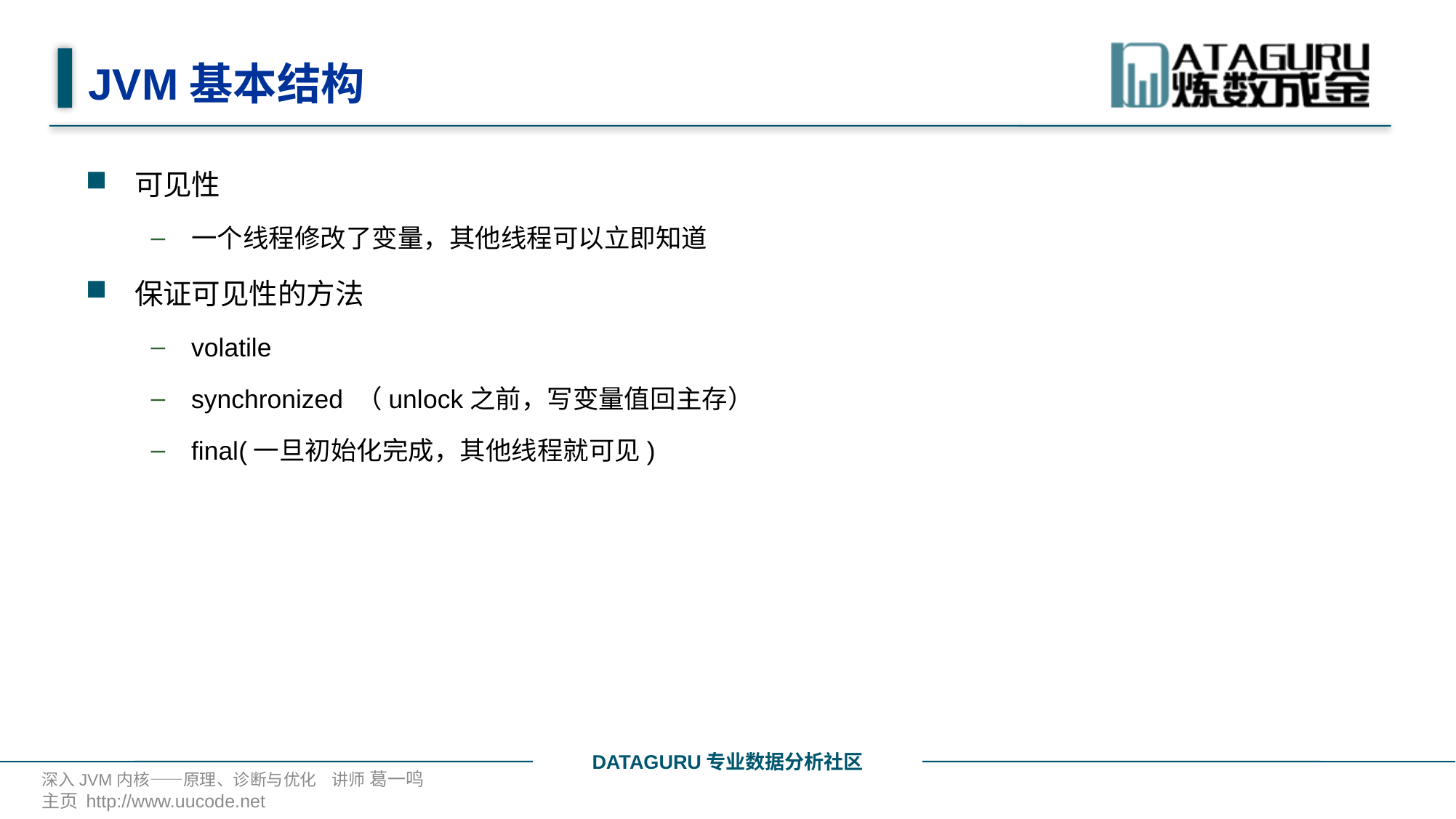

# JVM基本结构
可见性
一个线程修改了变量，其他线程可以立即知道
保证可见性的方法
volatile
synchronized （unlock之前，写变量值回主存）
final(一旦初始化完成，其他线程就可见)